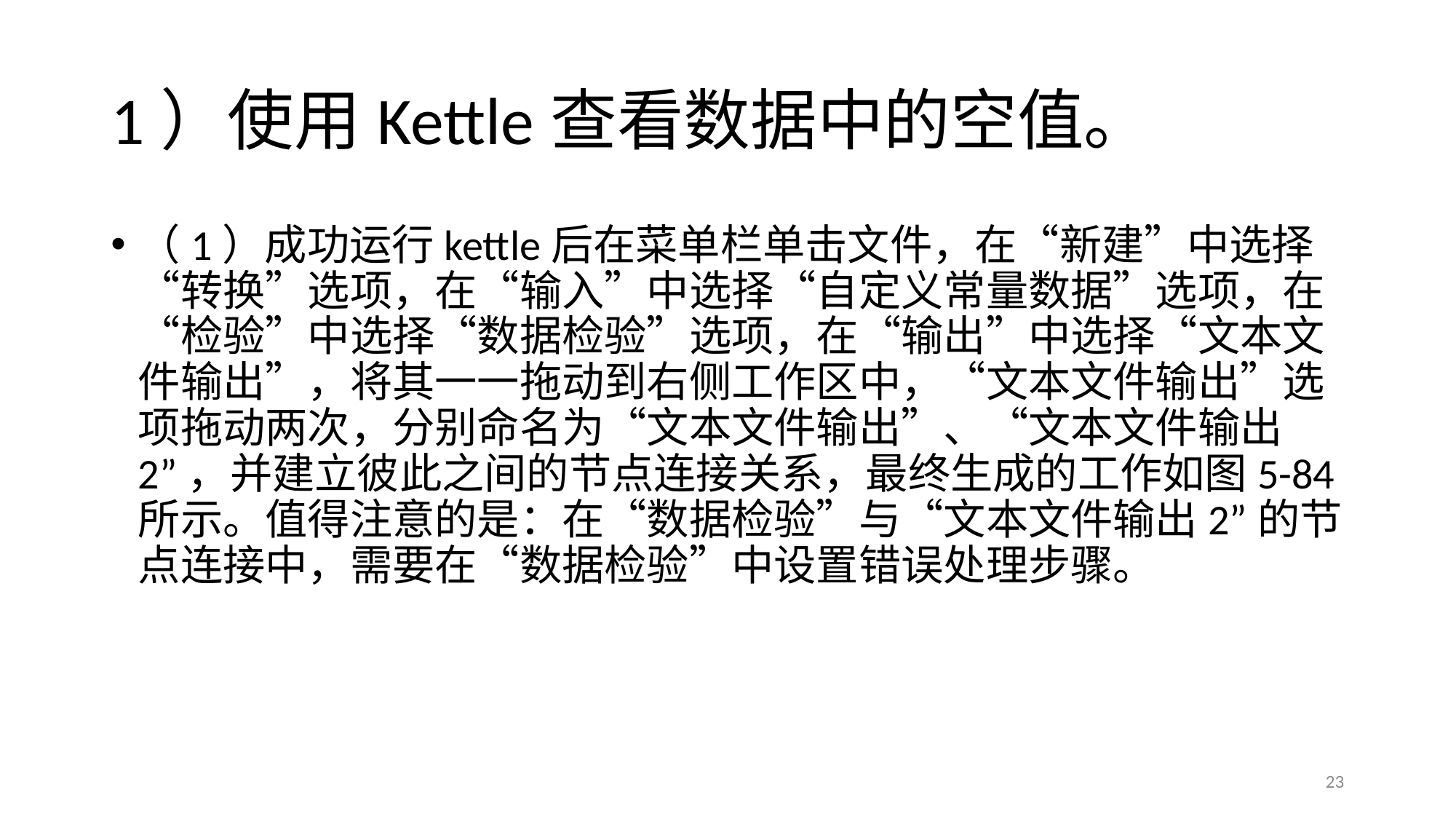

# 1）使用Kettle查看数据中的空值。
（1）成功运行kettle后在菜单栏单击文件，在“新建”中选择“转换”选项，在“输入”中选择“自定义常量数据”选项，在“检验”中选择“数据检验”选项，在“输出”中选择“文本文件输出”，将其一一拖动到右侧工作区中，“文本文件输出”选项拖动两次，分别命名为“文本文件输出”、“文本文件输出2”，并建立彼此之间的节点连接关系，最终生成的工作如图5-84所示。值得注意的是：在“数据检验”与“文本文件输出2”的节点连接中，需要在“数据检验”中设置错误处理步骤。

23